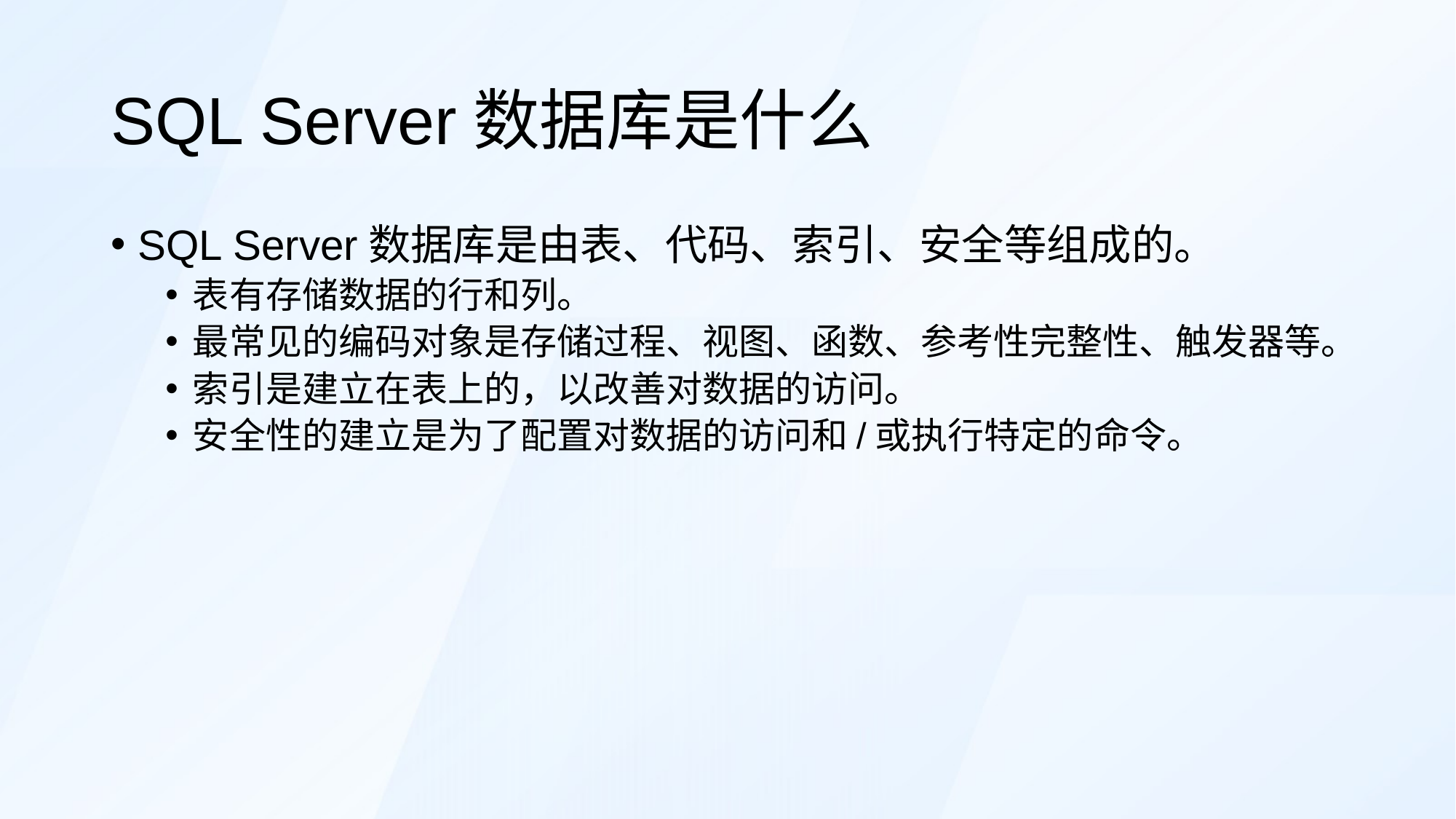

# SQL Server数据库是什么
SQL Server数据库是由表、代码、索引、安全等组成的。
表有存储数据的行和列。
最常见的编码对象是存储过程、视图、函数、参考性完整性、触发器等。
索引是建立在表上的，以改善对数据的访问。
安全性的建立是为了配置对数据的访问和/或执行特定的命令。